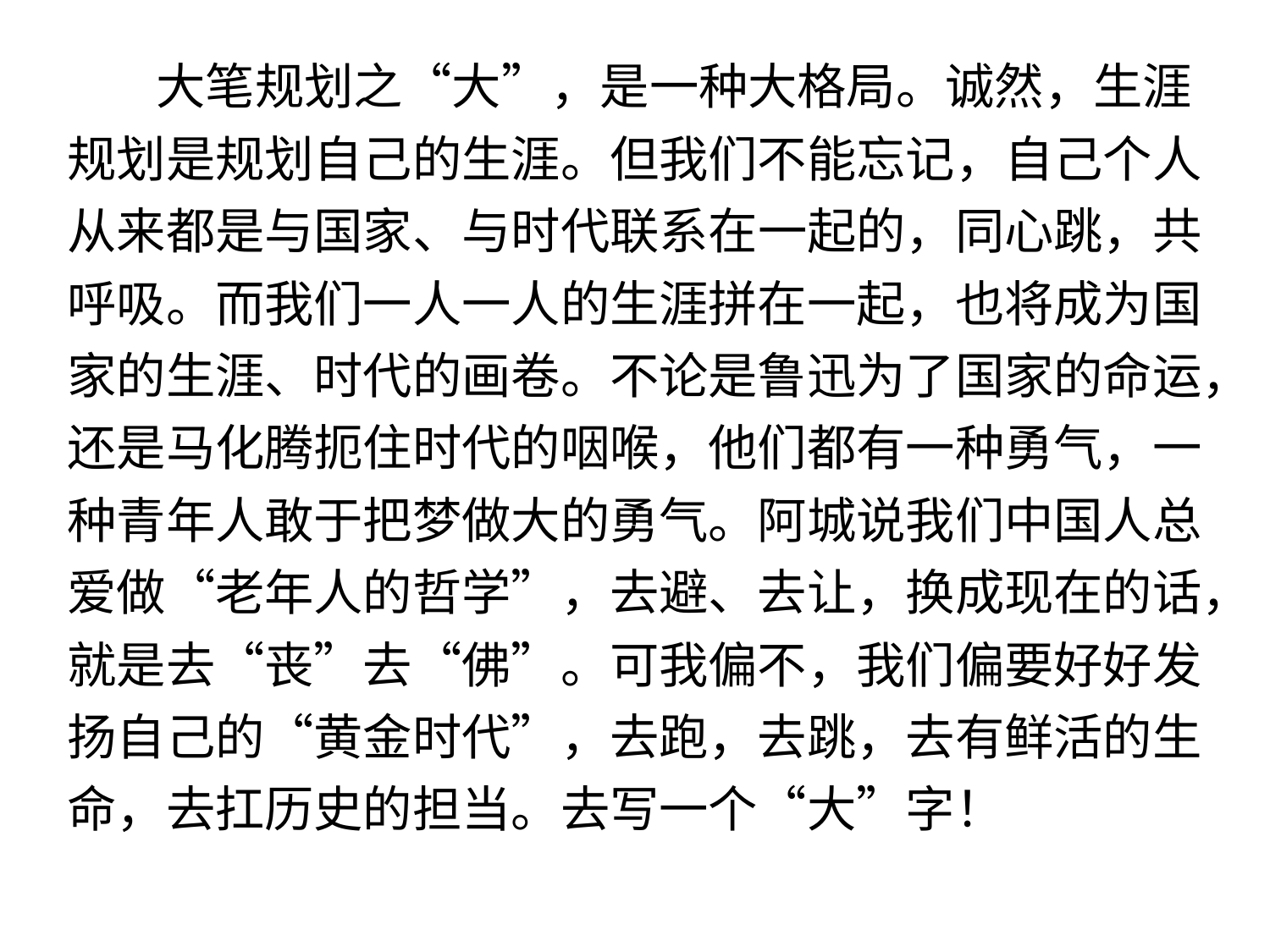

大笔规划之“大”，是一种大格局。诚然，生涯规划是规划自己的生涯。但我们不能忘记，自己个人从来都是与国家、与时代联系在一起的，同心跳，共呼吸。而我们一人一人的生涯拼在一起，也将成为国家的生涯、时代的画卷。不论是鲁迅为了国家的命运，还是马化腾扼住时代的咽喉，他们都有一种勇气，一种青年人敢于把梦做大的勇气。阿城说我们中国人总爱做“老年人的哲学”，去避、去让，换成现在的话，就是去“丧”去“佛”。可我偏不，我们偏要好好发扬自己的“黄金时代”，去跑，去跳，去有鲜活的生命，去扛历史的担当。去写一个“大”字！